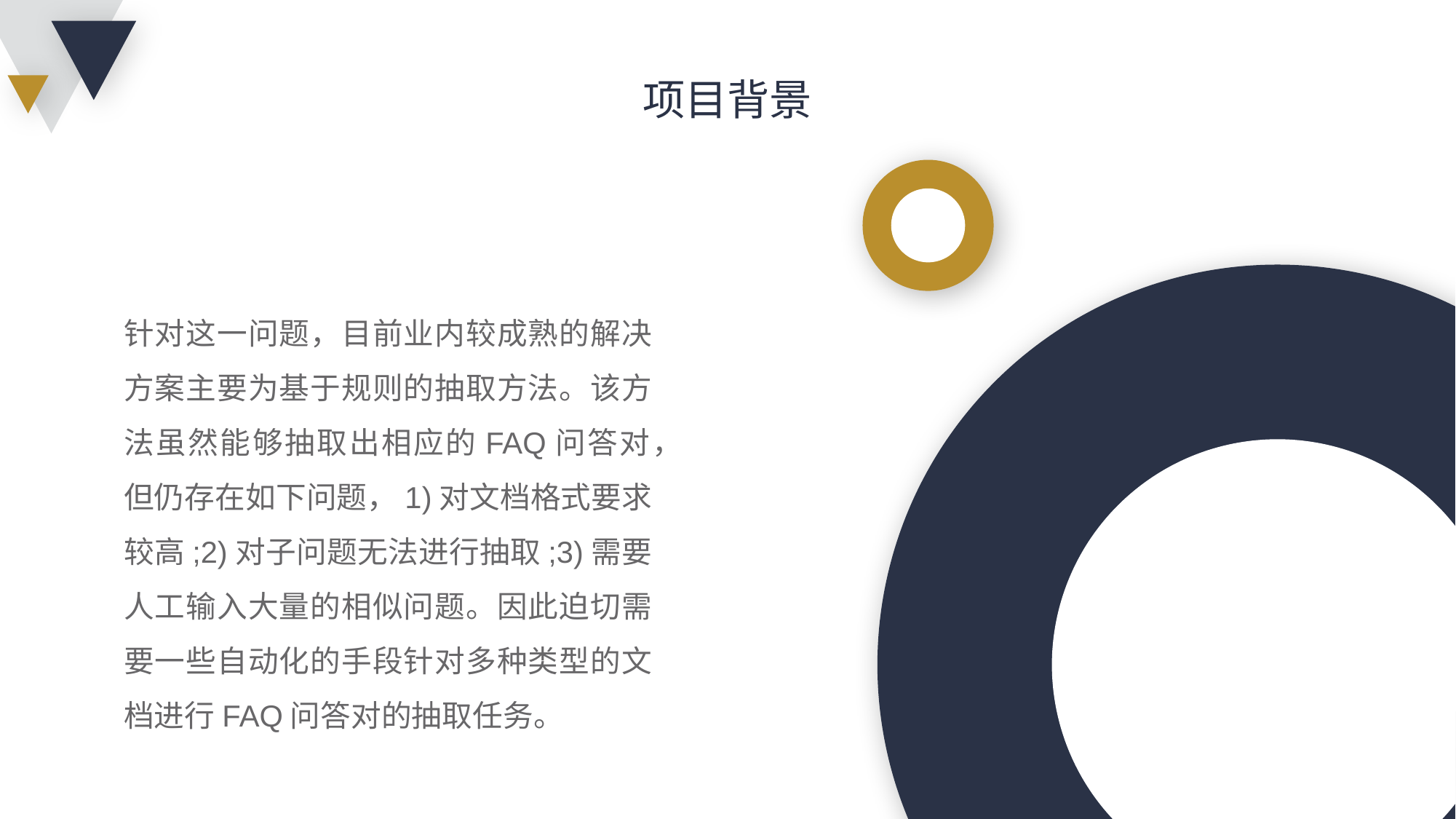

项目背景

针对这一问题，目前业内较成熟的解决方案主要为基于规则的抽取方法。该方法虽然能够抽取出相应的FAQ问答对，但仍存在如下问题，1)对文档格式要求较高;2)对子问题无法进行抽取;3)需要人工输入大量的相似问题。因此迫切需要一些自动化的手段针对多种类型的文档进行FAQ问答对的抽取任务。